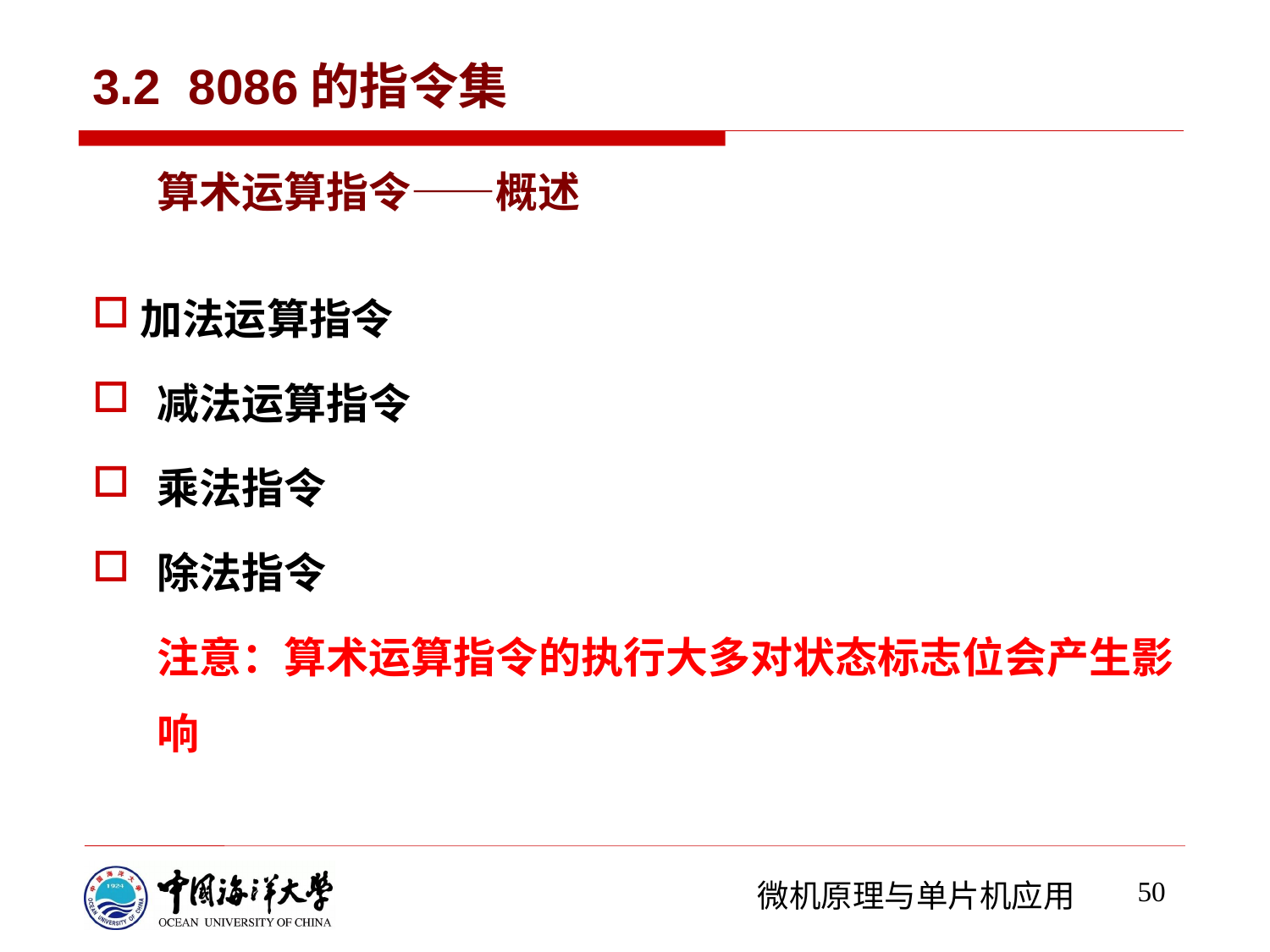

# 3.2  8086的指令集
算术运算指令——概述

加法运算指令
减法运算指令
乘法指令
除法指令
注意：算术运算指令的执行大多对状态标志位会产生影响

50